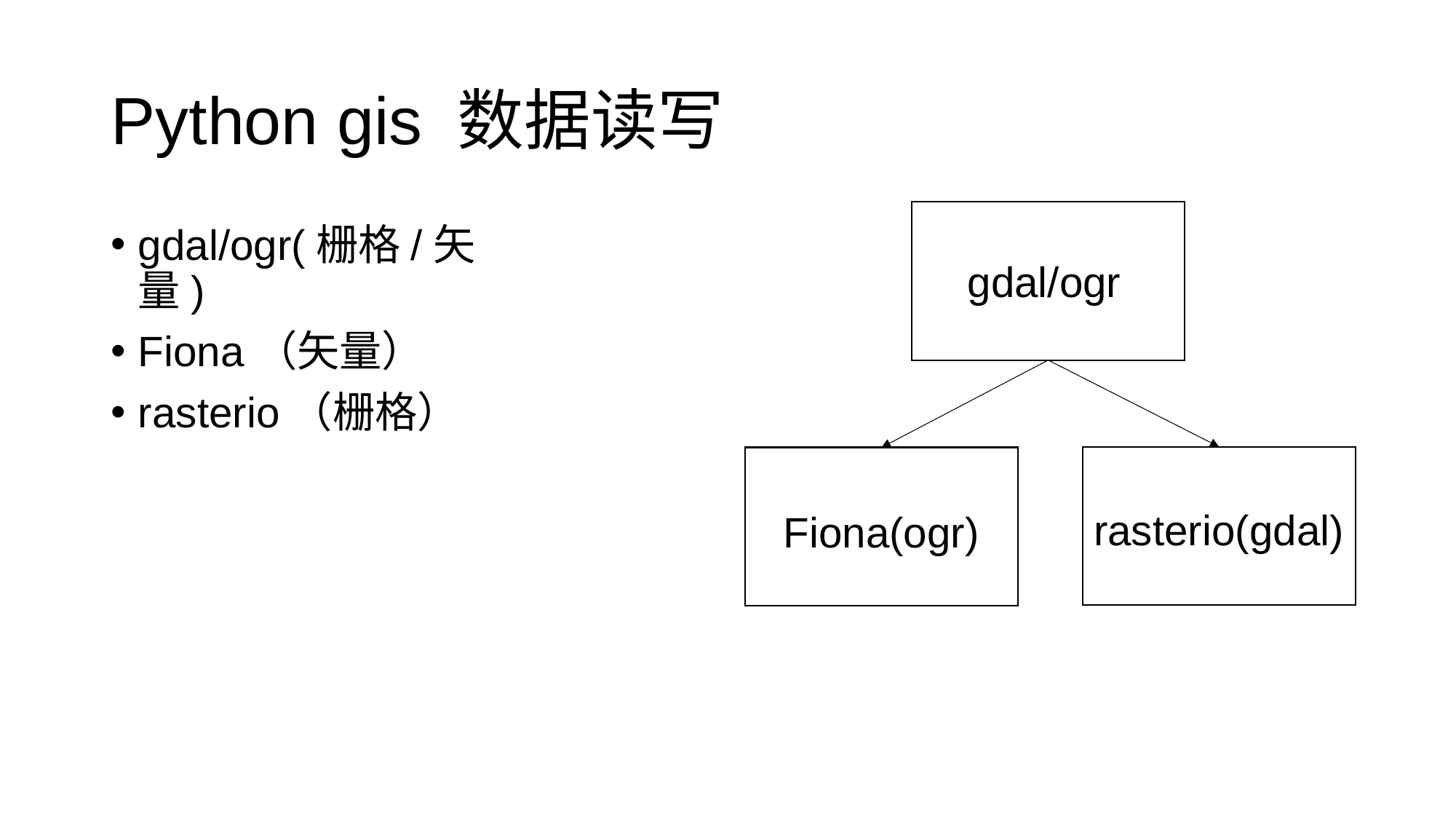

# Python gis 数据读写

gdal/ogr(栅格/矢量)
Fiona（矢量）
rasterio（栅格）
gdal/ogr

rasterio(gdal)
Fiona(ogr)